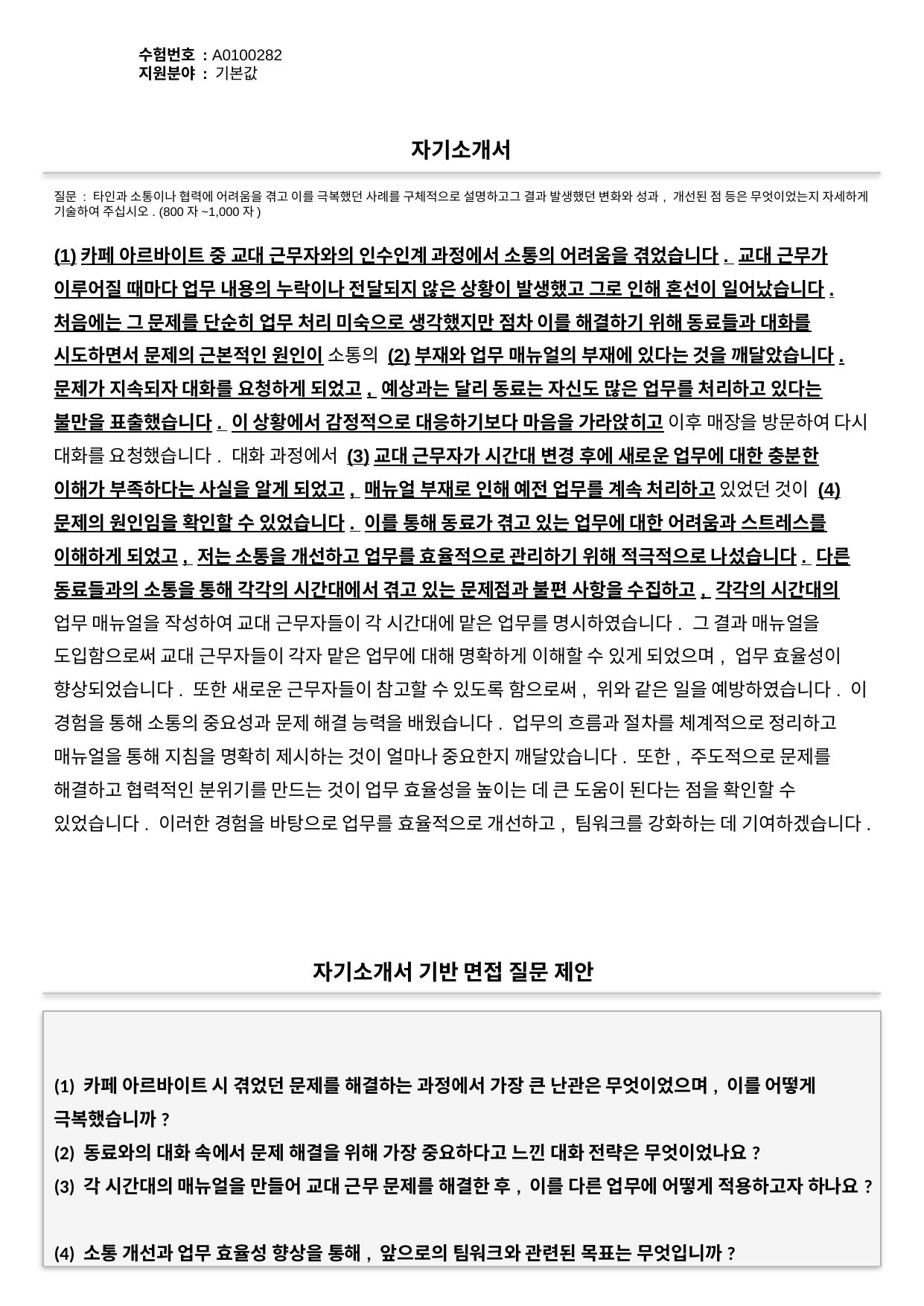

수험번호 : A0100282
지원분야 : 기본값
#

자기소개서

질문 : 타인과 소통이나 협력에 어려움을 겪고 이를 극복했던 사례를 구체적으로 설명하고그 결과 발생했던 변화와 성과, 개선된 점 등은 무엇이었는지 자세하게 기술하여 주십시오. (800자~1,000자)

(1)카페 아르바이트 중 교대 근무자와의 인수인계 과정에서 소통의 어려움을 겪었습니다. 교대 근무가 이루어질 때마다 업무 내용의 누락이나 전달되지 않은 상황이 발생했고 그로 인해 혼선이 일어났습니다. 처음에는 그 문제를 단순히 업무 처리 미숙으로 생각했지만 점차 이를 해결하기 위해 동료들과 대화를 시도하면서 문제의 근본적인 원인이 소통의 (2)부재와 업무 매뉴얼의 부재에 있다는 것을 깨달았습니다.문제가 지속되자 대화를 요청하게 되었고, 예상과는 달리 동료는 자신도 많은 업무를 처리하고 있다는 불만을 표출했습니다. 이 상황에서 감정적으로 대응하기보다 마음을 가라앉히고 이후 매장을 방문하여 다시 대화를 요청했습니다. 대화 과정에서 (3)교대 근무자가 시간대 변경 후에 새로운 업무에 대한 충분한 이해가 부족하다는 사실을 알게 되었고, 매뉴얼 부재로 인해 예전 업무를 계속 처리하고 있었던 것이 (4)문제의 원인임을 확인할 수 있었습니다. 이를 통해 동료가 겪고 있는 업무에 대한 어려움과 스트레스를 이해하게 되었고, 저는 소통을 개선하고 업무를 효율적으로 관리하기 위해 적극적으로 나섰습니다. 다른 동료들과의 소통을 통해 각각의 시간대에서 겪고 있는 문제점과 불편 사항을 수집하고, 각각의 시간대의 업무 매뉴얼을 작성하여 교대 근무자들이 각 시간대에 맡은 업무를 명시하였습니다. 그 결과 매뉴얼을 도입함으로써 교대 근무자들이 각자 맡은 업무에 대해 명확하게 이해할 수 있게 되었으며, 업무 효율성이 향상되었습니다. 또한 새로운 근무자들이 참고할 수 있도록 함으로써, 위와 같은 일을 예방하였습니다. 이 경험을 통해 소통의 중요성과 문제 해결 능력을 배웠습니다. 업무의 흐름과 절차를 체계적으로 정리하고 매뉴얼을 통해 지침을 명확히 제시하는 것이 얼마나 중요한지 깨달았습니다. 또한, 주도적으로 문제를 해결하고 협력적인 분위기를 만드는 것이 업무 효율성을 높이는 데 큰 도움이 된다는 점을 확인할 수 있었습니다. 이러한 경험을 바탕으로 업무를 효율적으로 개선하고, 팀워크를 강화하는 데 기여하겠습니다.

자기소개서 기반 면접 질문 제안

(1) 카페 아르바이트 시 겪었던 문제를 해결하는 과정에서 가장 큰 난관은 무엇이었으며, 이를 어떻게 극복했습니까?
(2) 동료와의 대화 속에서 문제 해결을 위해 가장 중요하다고 느낀 대화 전략은 무엇이었나요?
(3) 각 시간대의 매뉴얼을 만들어 교대 근무 문제를 해결한 후, 이를 다른 업무에 어떻게 적용하고자 하나요?
(4) 소통 개선과 업무 효율성 향상을 통해, 앞으로의 팀워크와 관련된 목표는 무엇입니까?